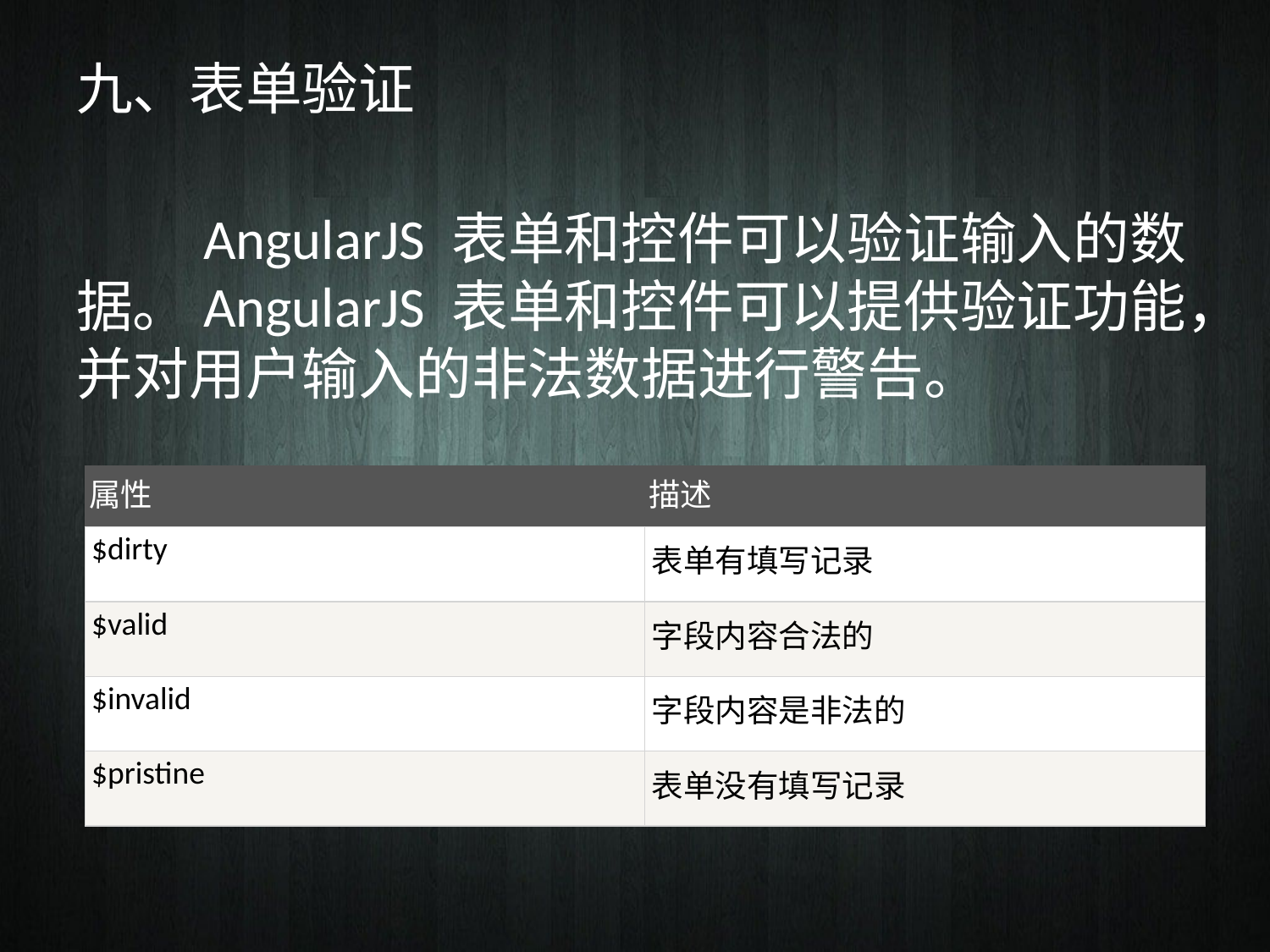

# 九、表单验证
	AngularJS 表单和控件可以验证输入的数据。	AngularJS 表单和控件可以提供验证功能，并对用户输入的非法数据进行警告。

| 属性 | 描述 |
| --- | --- |
| $dirty | 表单有填写记录 |
| $valid | 字段内容合法的 |
| $invalid | 字段内容是非法的 |
| $pristine | 表单没有填写记录 |